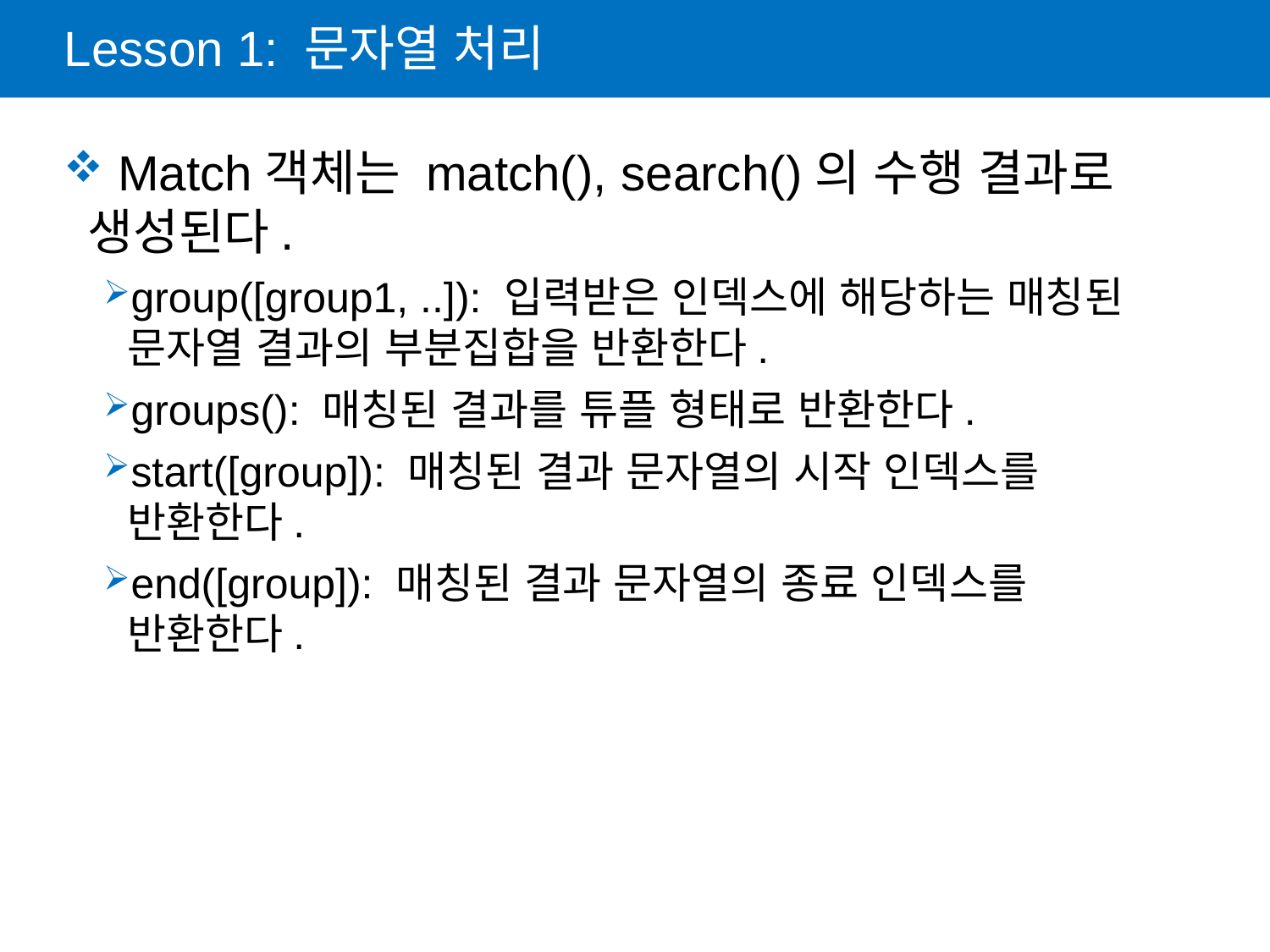

# Lesson 1: 문자열 처리
 Match객체는 match(), search()의 수행 결과로 생성된다.
group([group1, ..]): 입력받은 인덱스에 해당하는 매칭된 문자열 결과의 부분집합을 반환한다.
groups(): 매칭된 결과를 튜플 형태로 반환한다.
start([group]): 매칭된 결과 문자열의 시작 인덱스를 반환한다.
end([group]): 매칭된 결과 문자열의 종료 인덱스를 반환한다.